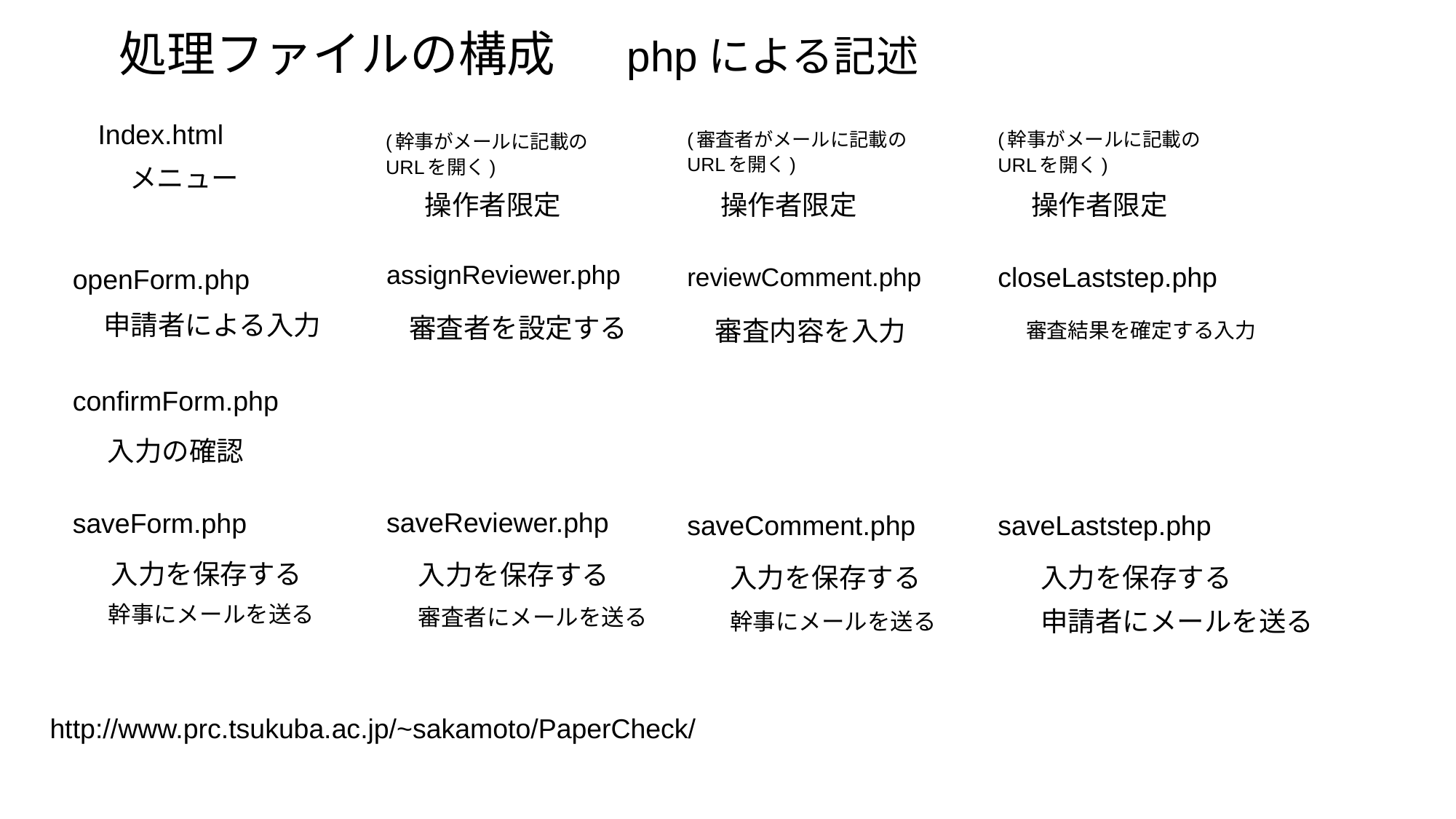

処理ファイルの構成 　phpによる記述
Index.html
(審査者がメールに記載のURLを開く)
(幹事がメールに記載のURLを開く)
(幹事がメールに記載のURLを開く)
メニュー
操作者限定
操作者限定
操作者限定
assignReviewer.php
reviewComment.php
closeLaststep.php
# openForm.php
申請者による入力
審査者を設定する
審査内容を入力
審査結果を確定する入力
confirmForm.php
入力の確認
saveReviewer.php
saveForm.php
saveComment.php
saveLaststep.php
入力を保存する
入力を保存する
入力を保存する
入力を保存する
幹事にメールを送る
審査者にメールを送る
幹事にメールを送る
申請者にメールを送る
http://www.prc.tsukuba.ac.jp/~sakamoto/PaperCheck/